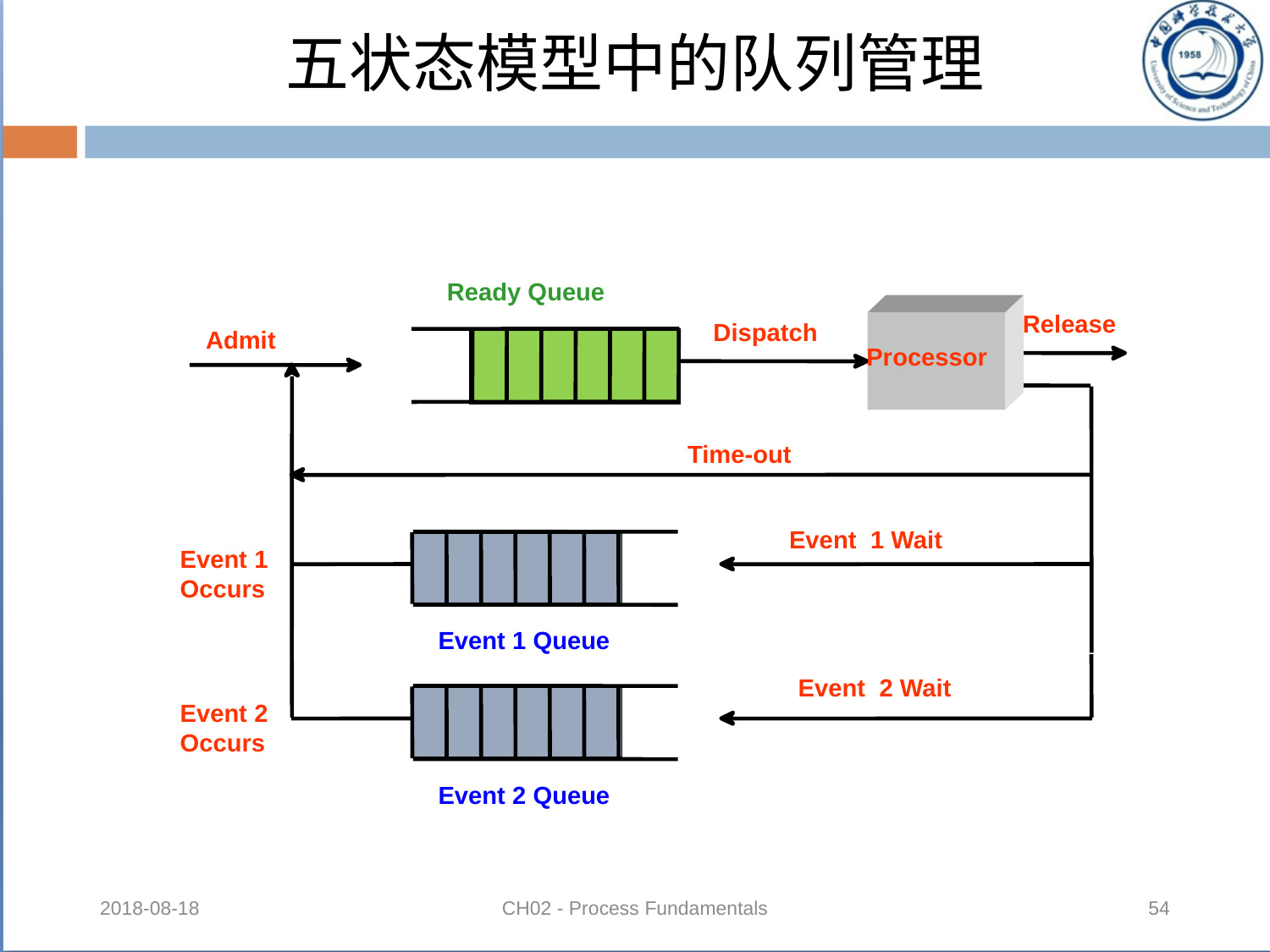

# 五状态模型中的队列管理
Ready Queue

Release
Dispatch
Admit

Processor

Time-out

Event  1 Wait

Event 1

Occurs
Event 1 Queue

Event  2 Wait

Event 2

Occurs
Event 2 Queue

2018-08-18
CH02 - Process Fundamentals
54